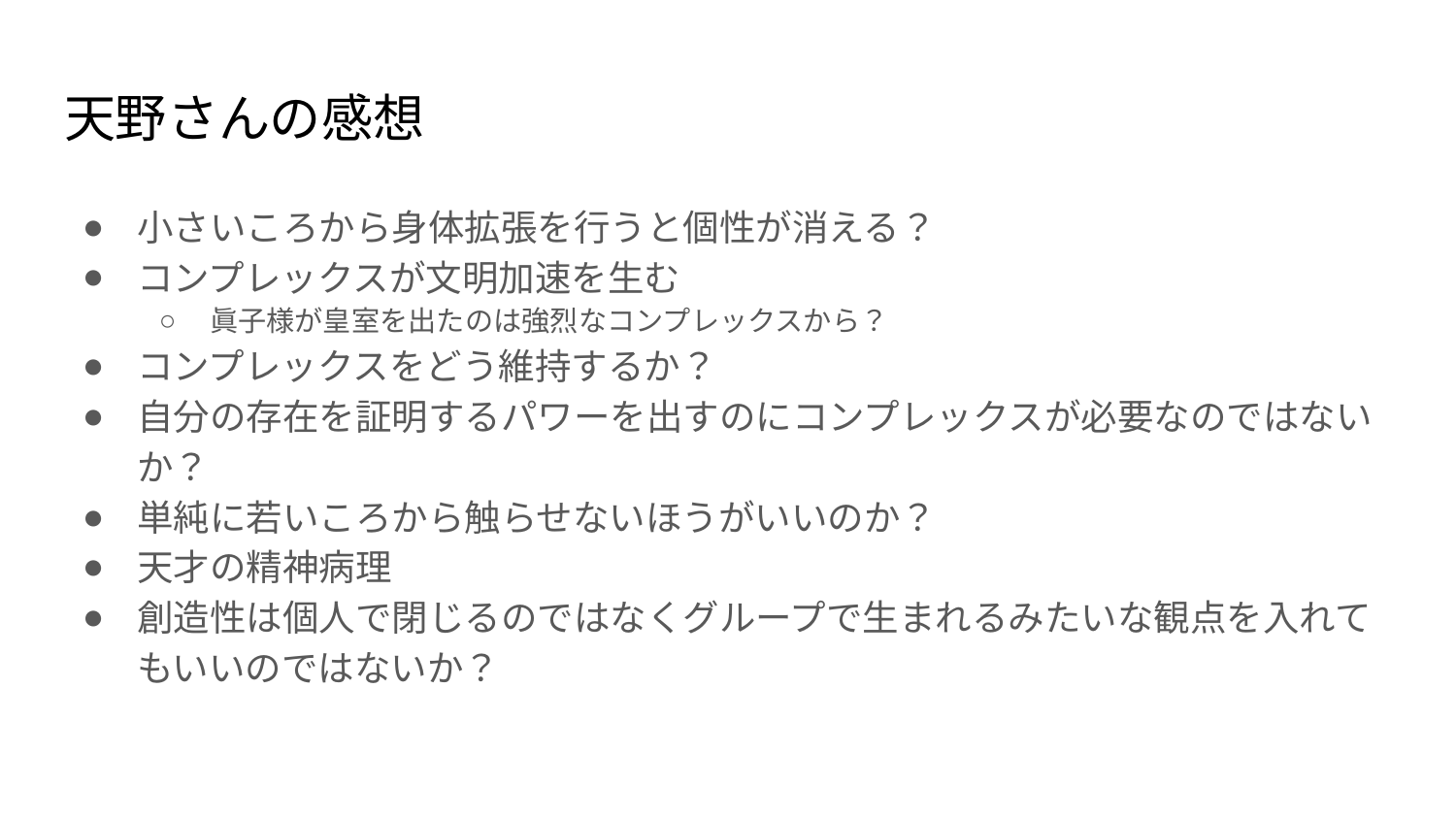

# 天野さんの感想
小さいころから身体拡張を行うと個性が消える？
コンプレックスが文明加速を生む
眞子様が皇室を出たのは強烈なコンプレックスから？
コンプレックスをどう維持するか？
自分の存在を証明するパワーを出すのにコンプレックスが必要なのではないか？
単純に若いころから触らせないほうがいいのか？
天才の精神病理
創造性は個人で閉じるのではなくグループで生まれるみたいな観点を入れてもいいのではないか？